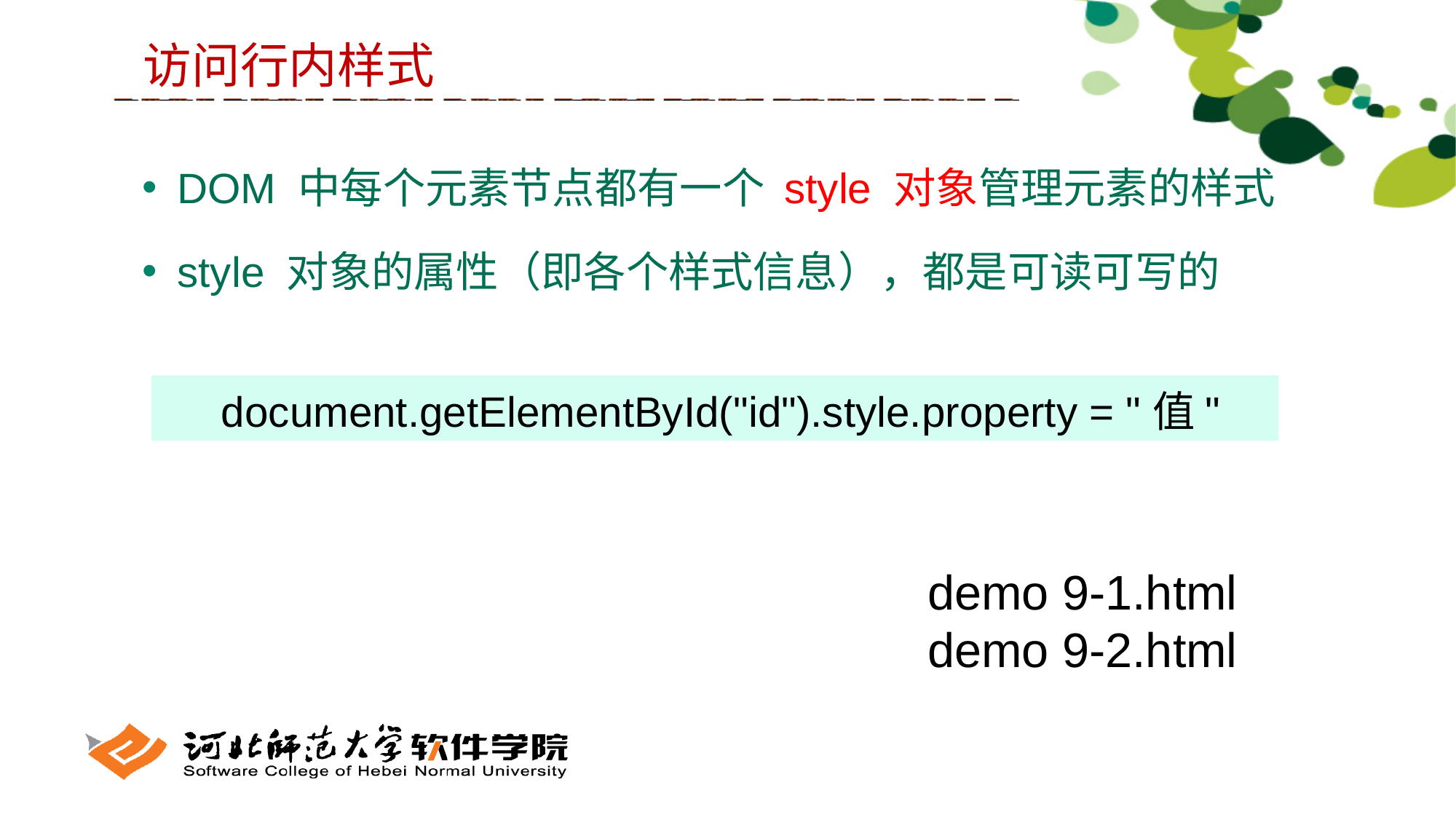

访问行内样式
 DOM 中每个元素节点都有一个 style 对象管理元素的样式
 style 对象的属性（即各个样式信息），都是可读可写的

     document.getElementById("id").style.property = "值"
demo 9-1.html
demo 9-2.html